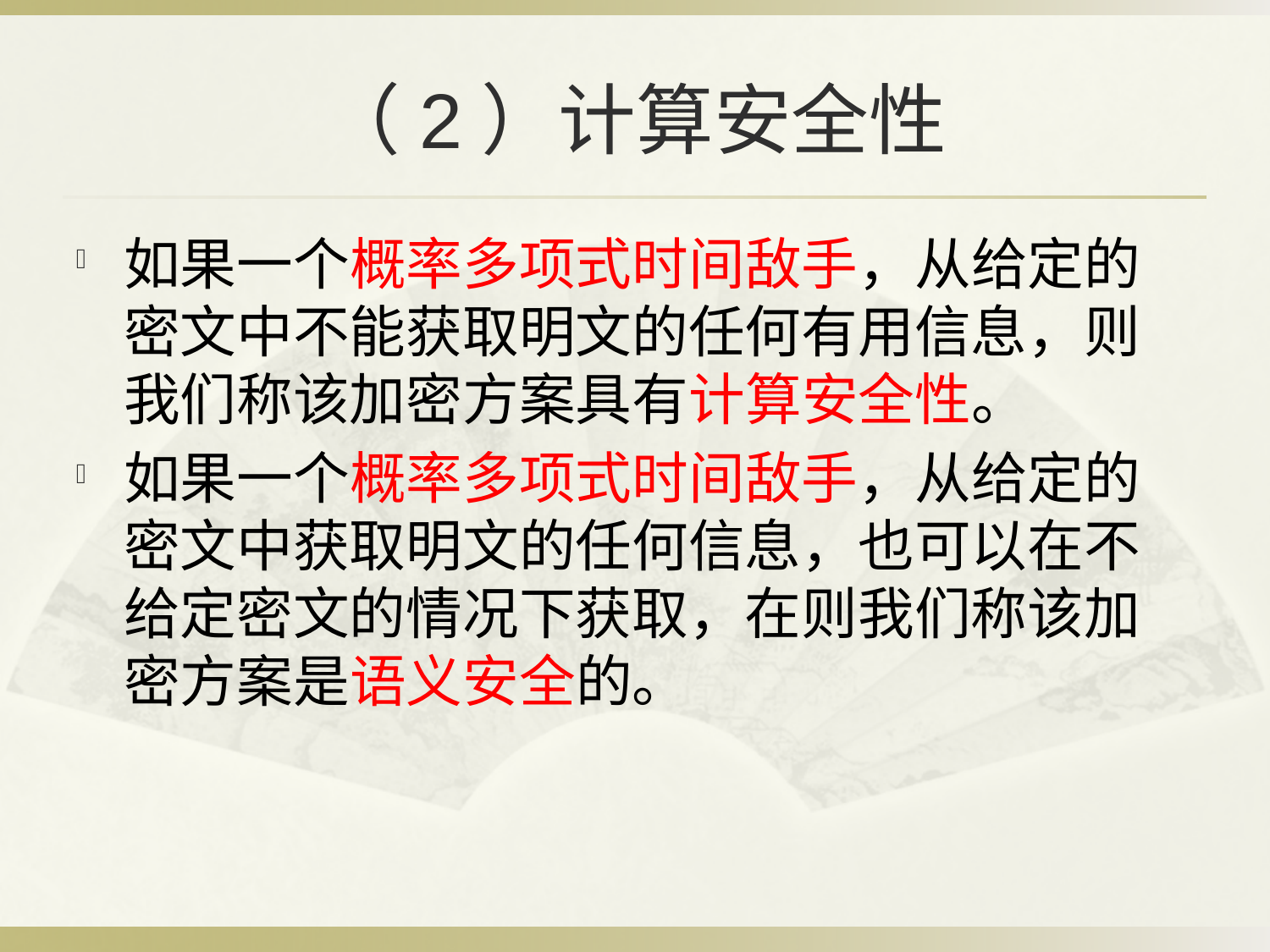

# （2）计算安全性
如果一个概率多项式时间敌手，从给定的密文中不能获取明文的任何有用信息，则我们称该加密方案具有计算安全性。
如果一个概率多项式时间敌手，从给定的密文中获取明文的任何信息，也可以在不给定密文的情况下获取，在则我们称该加密方案是语义安全的。